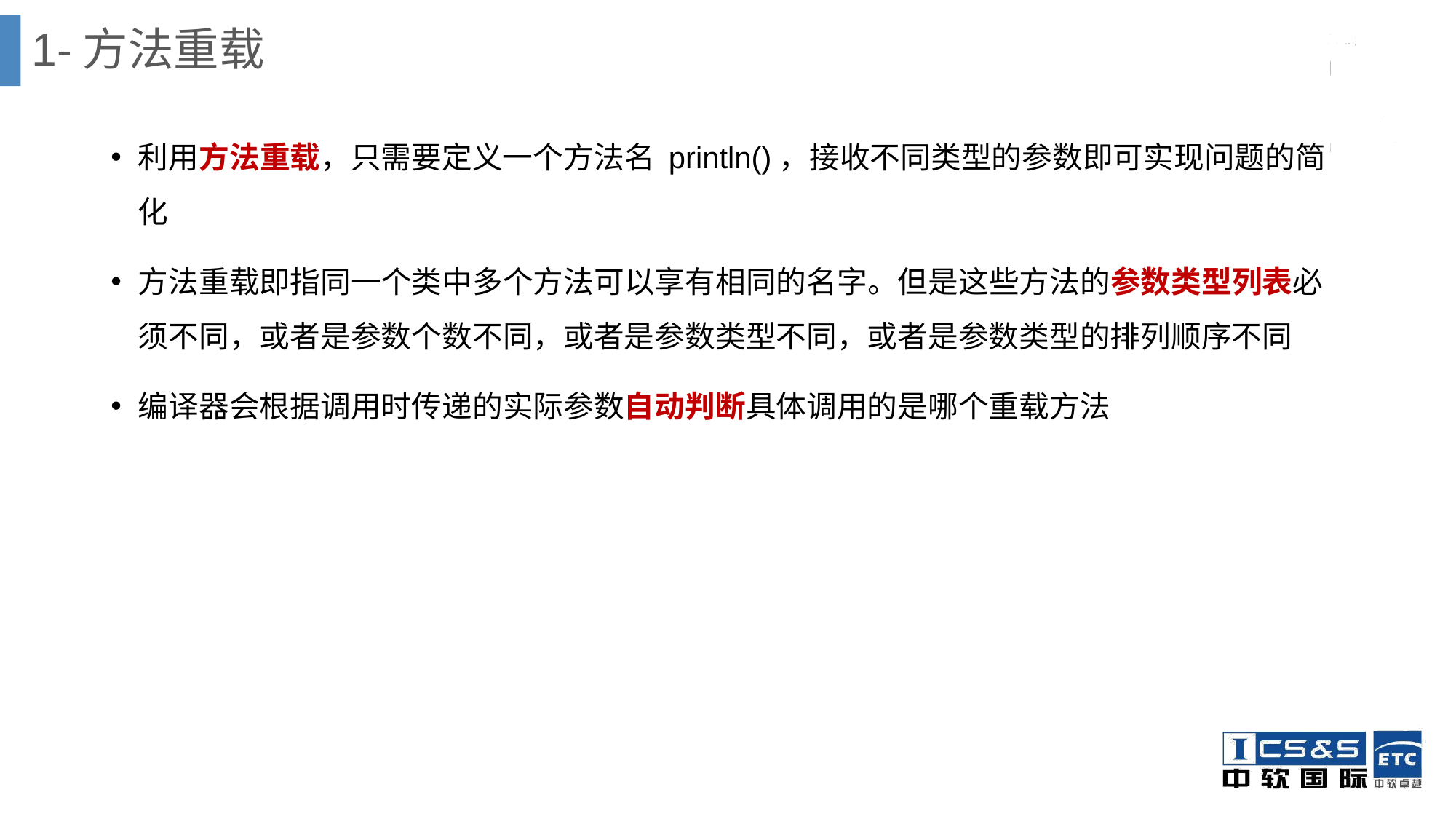

# 1-方法重载
利用方法重载，只需要定义一个方法名 println()，接收不同类型的参数即可实现问题的简化
方法重载即指同一个类中多个方法可以享有相同的名字。但是这些方法的参数类型列表必须不同，或者是参数个数不同，或者是参数类型不同，或者是参数类型的排列顺序不同
编译器会根据调用时传递的实际参数自动判断具体调用的是哪个重载方法